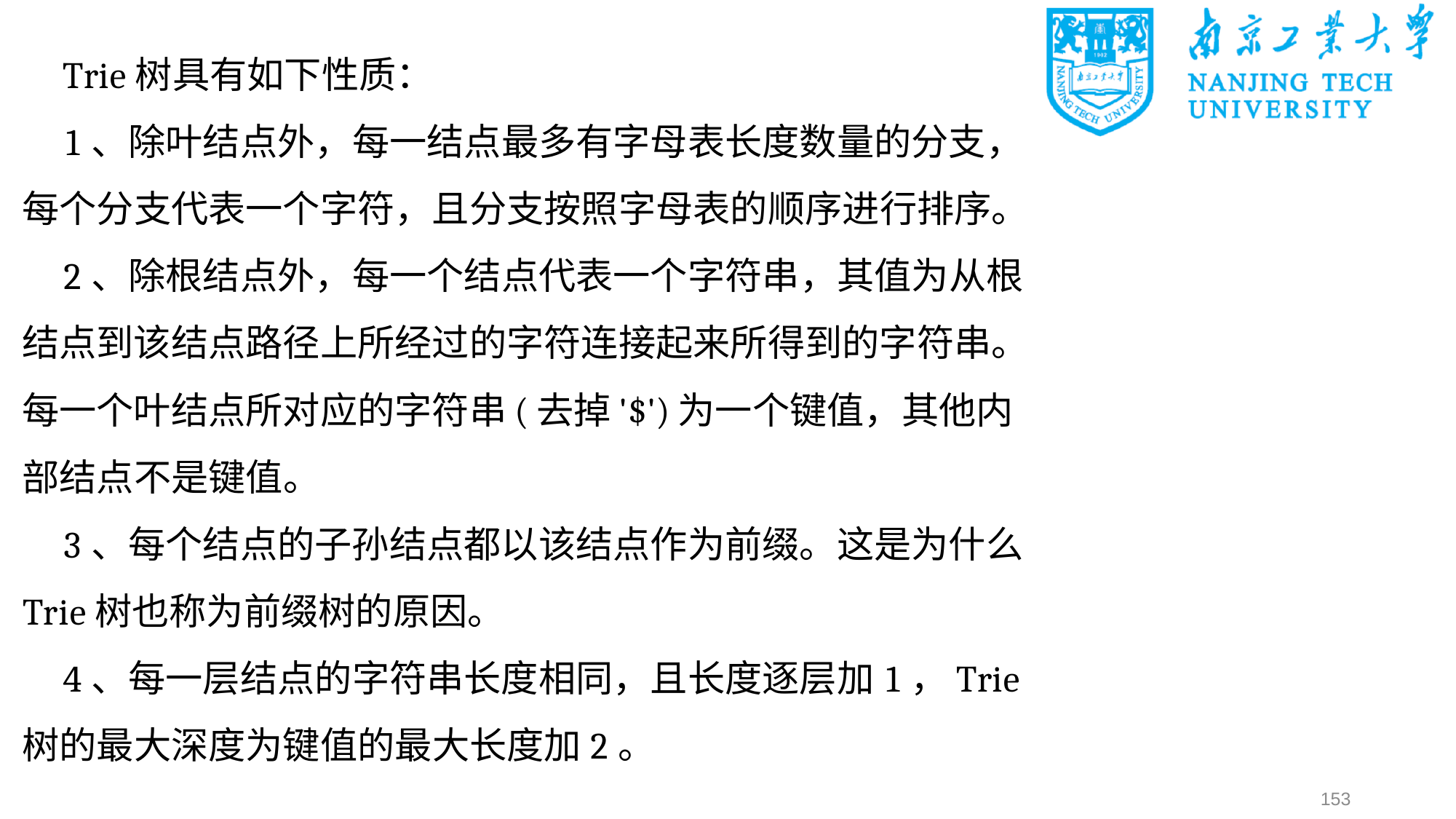

Trie树具有如下性质：
1、除叶结点外，每一结点最多有字母表长度数量的分支，每个分支代表一个字符，且分支按照字母表的顺序进行排序。
2、除根结点外，每一个结点代表一个字符串，其值为从根结点到该结点路径上所经过的字符连接起来所得到的字符串。每一个叶结点所对应的字符串(去掉'$')为一个键值，其他内部结点不是键值。
3、每个结点的子孙结点都以该结点作为前缀。这是为什么Trie树也称为前缀树的原因。
4、每一层结点的字符串长度相同，且长度逐层加1，Trie树的最大深度为键值的最大长度加2。
153